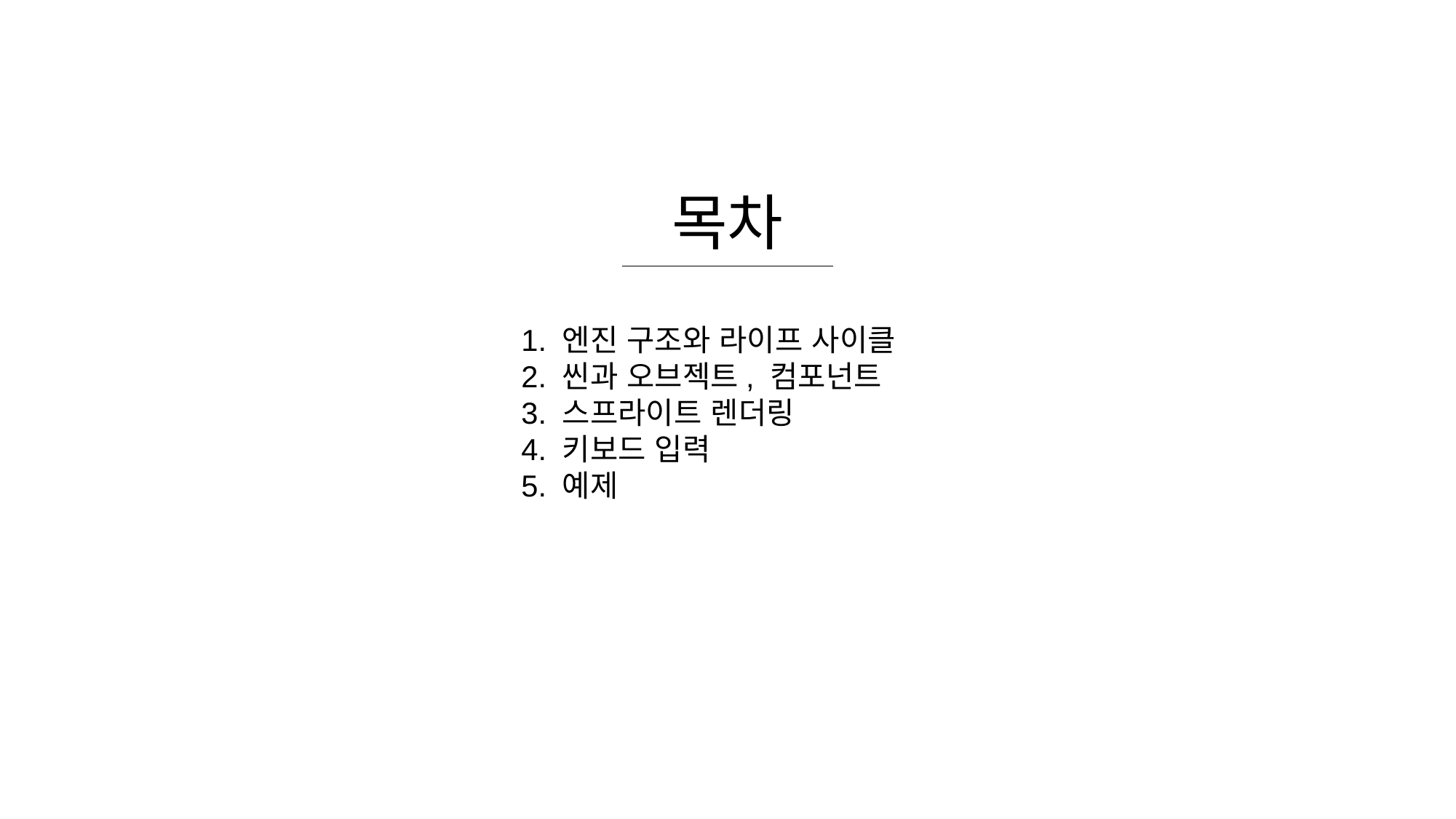

목차
1. 엔진 구조와 라이프 사이클
2. 씬과 오브젝트, 컴포넌트
3. 스프라이트 렌더링
4. 키보드 입력
5. 예제